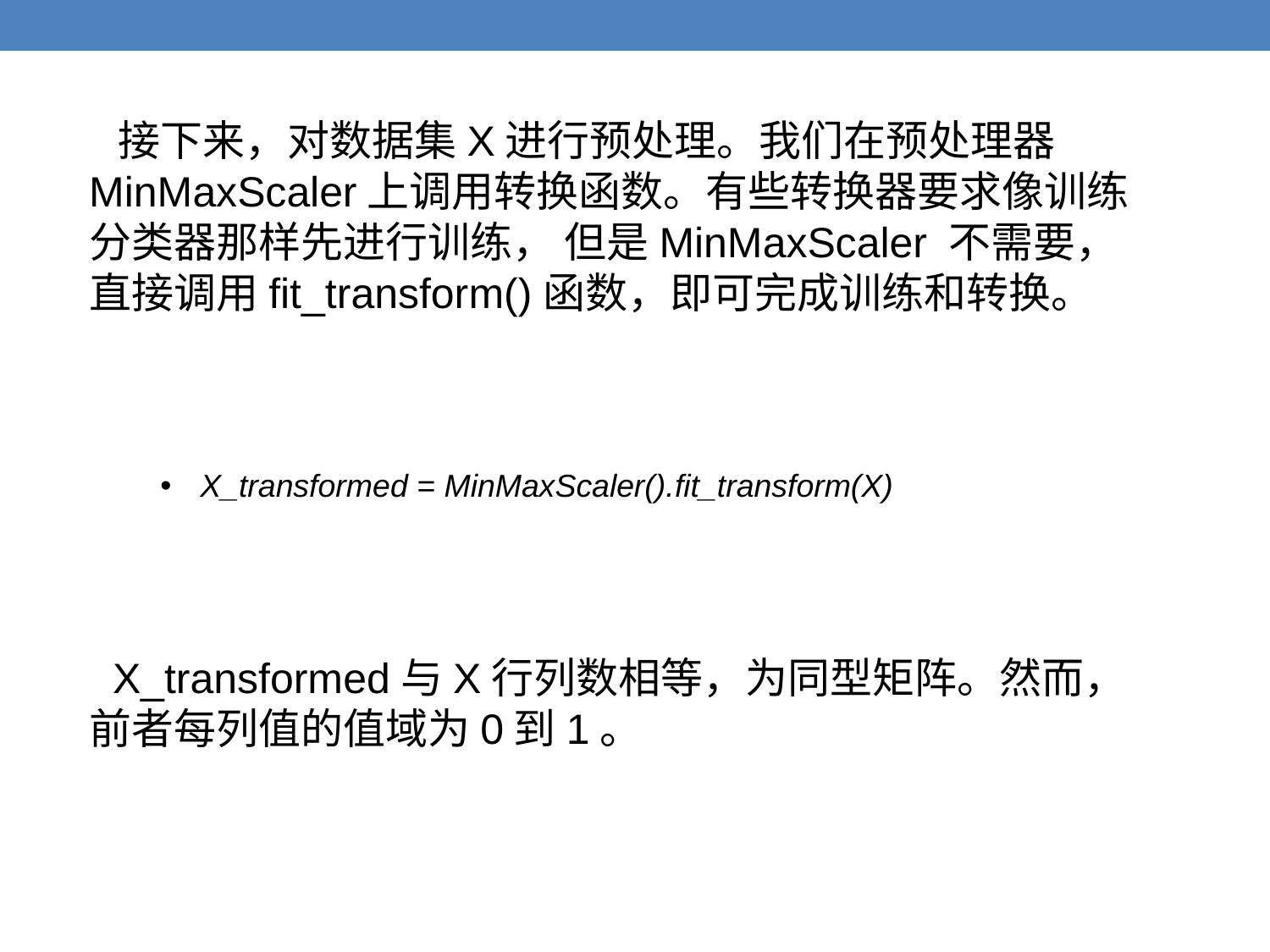

接下来，对数据集X进行预处理。我们在预处理器MinMaxScaler上调用转换函数。有些转换器要求像训练分类器那样先进行训练， 但是MinMaxScaler 不需要， 直接调用fit_transform()函数，即可完成训练和转换。
X_transformed = MinMaxScaler().fit_transform(X)
  X_transformed与X行列数相等，为同型矩阵。然而，前者每列值的值域为0到1。